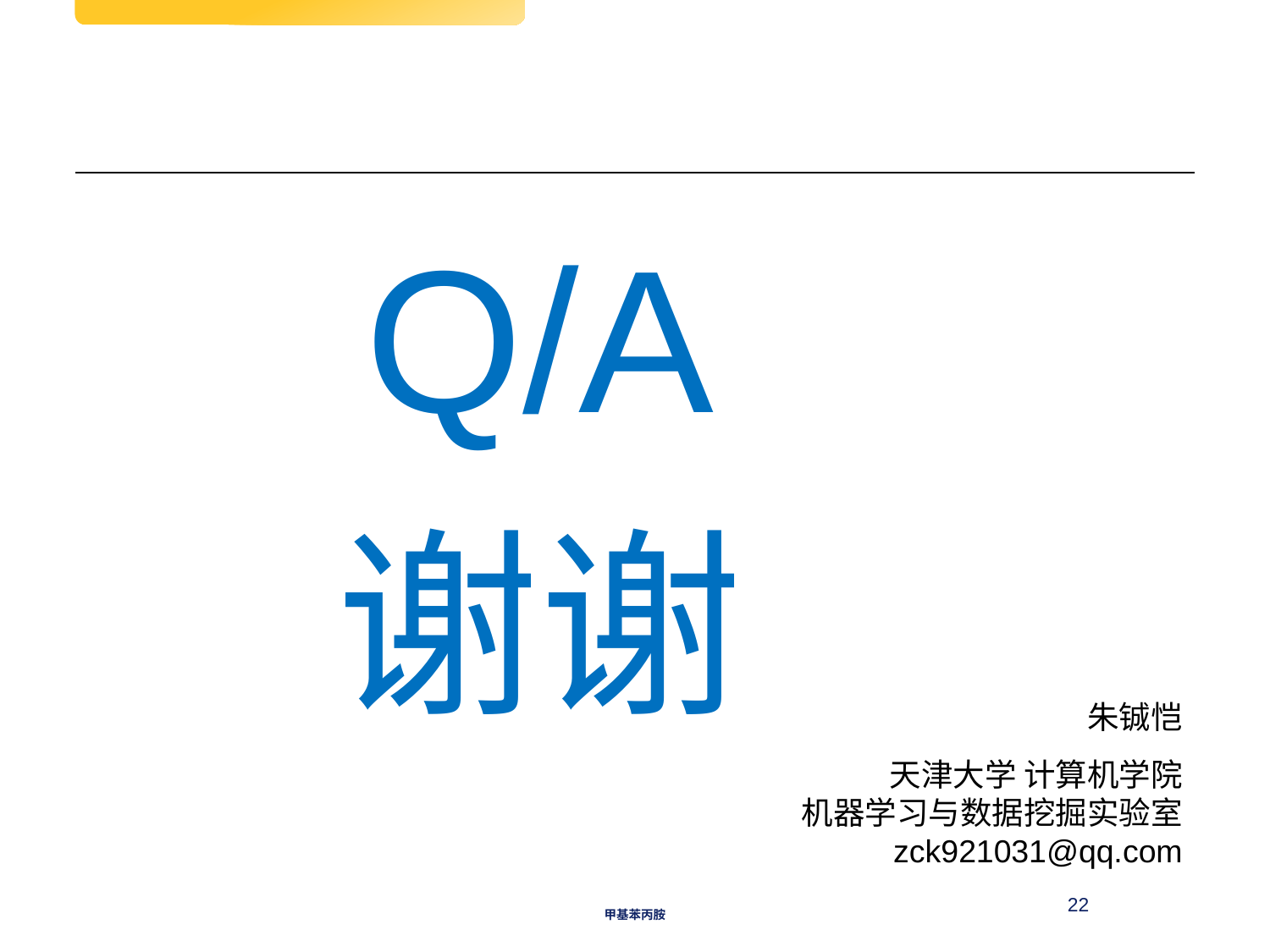

#

Q/A
谢谢
朱铖恺
天津大学 计算机学院
 机器学习与数据挖掘实验室
zck921031@qq.com